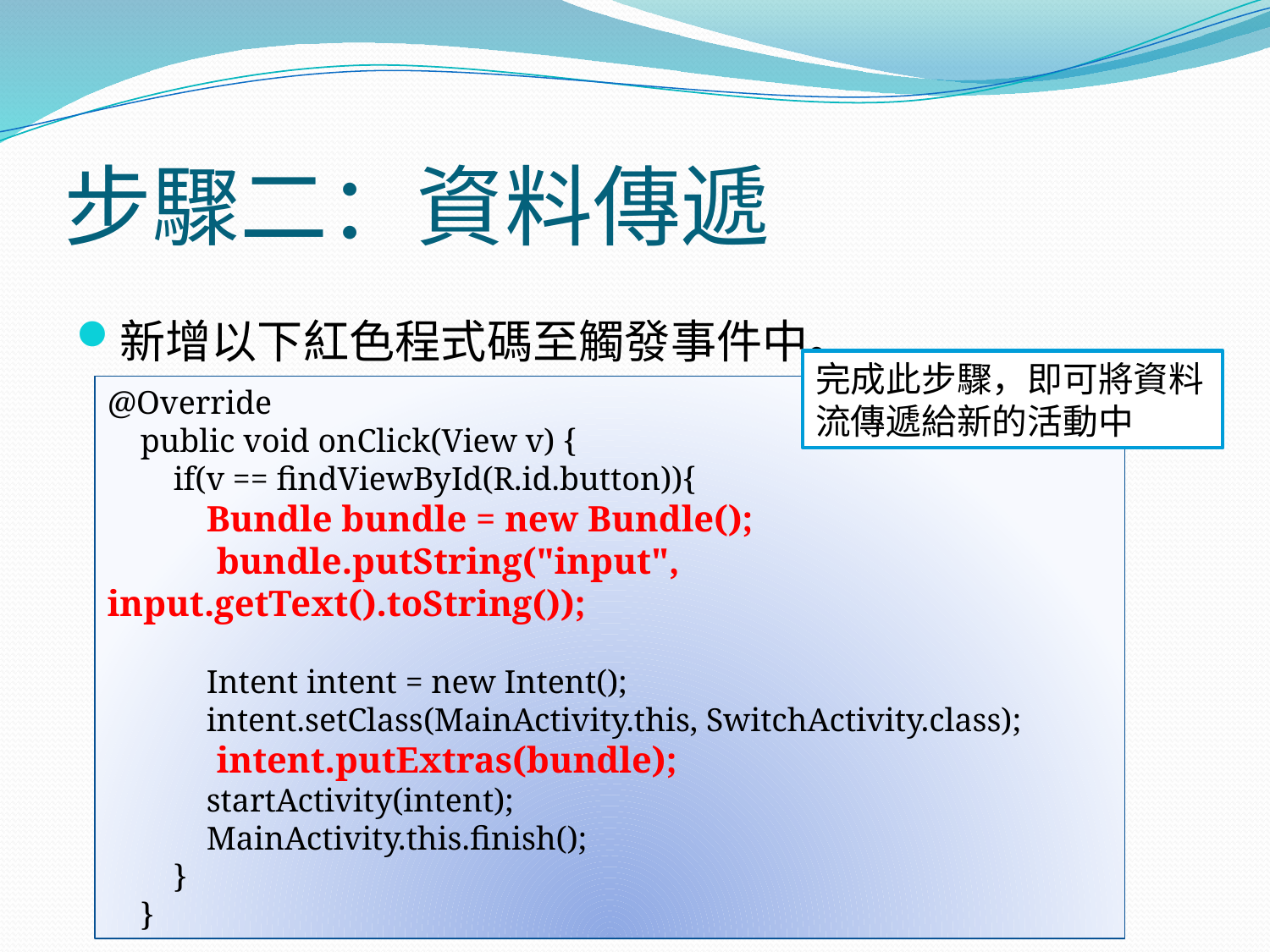

# 步驟二：資料傳遞
新增以下紅色程式碼至觸發事件中。
完成此步驟，即可將資料流傳遞給新的活動中
@Override
    public void onClick(View v) {
        if(v == findViewById(R.id.button)){
            Bundle bundle = new Bundle();
            bundle.putString("input",  input.getText().toString());

            Intent intent = new Intent();
            intent.setClass(MainActivity.this, SwitchActivity.class);
            intent.putExtras(bundle);
            startActivity(intent);
            MainActivity.this.finish();
        }
    }